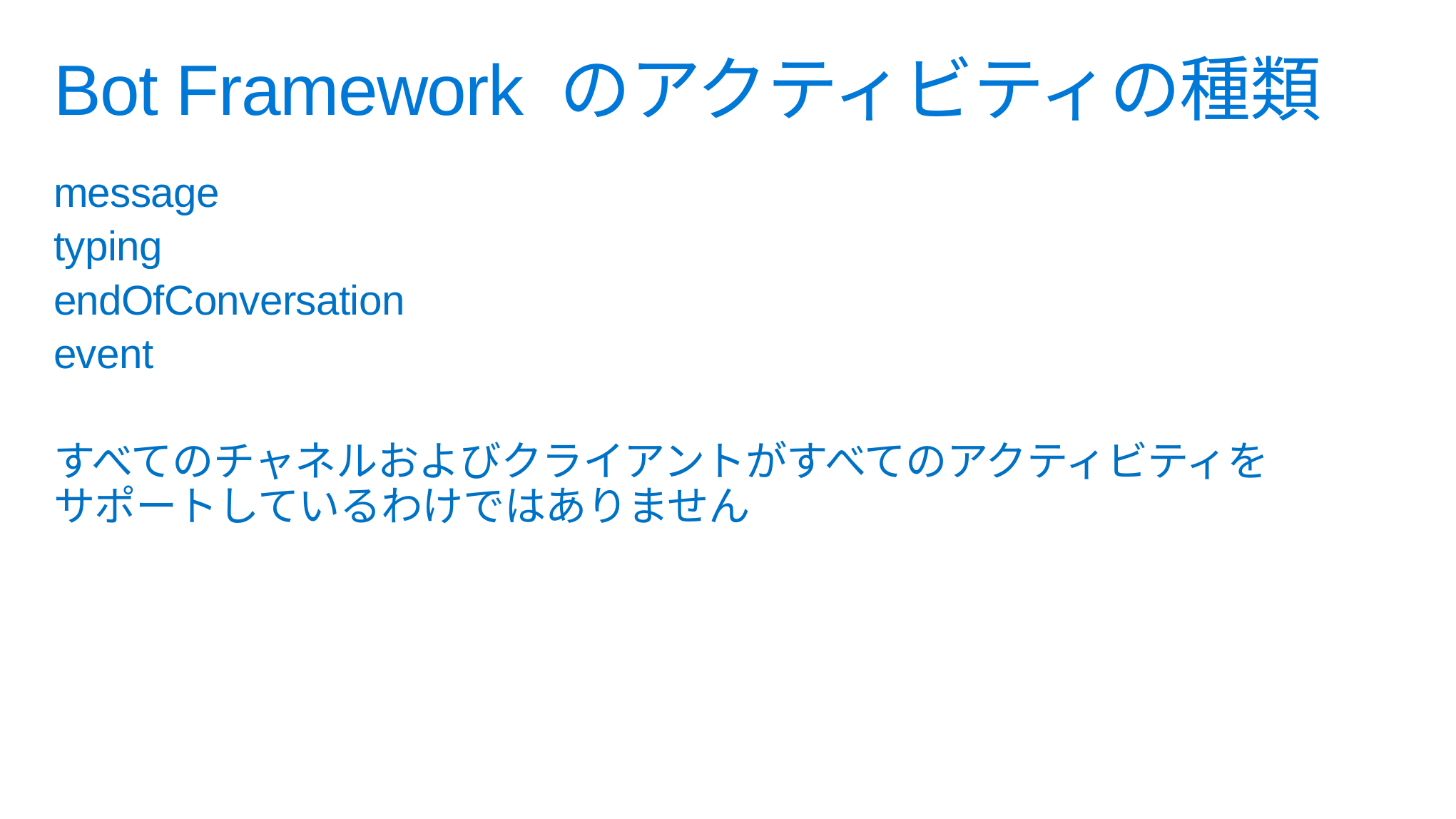

# Bot Framework のアクティビティの種類
message
typing
endOfConversation
event

すべてのチャネルおよびクライアントがすべてのアクティビティを
サポートしているわけではありません